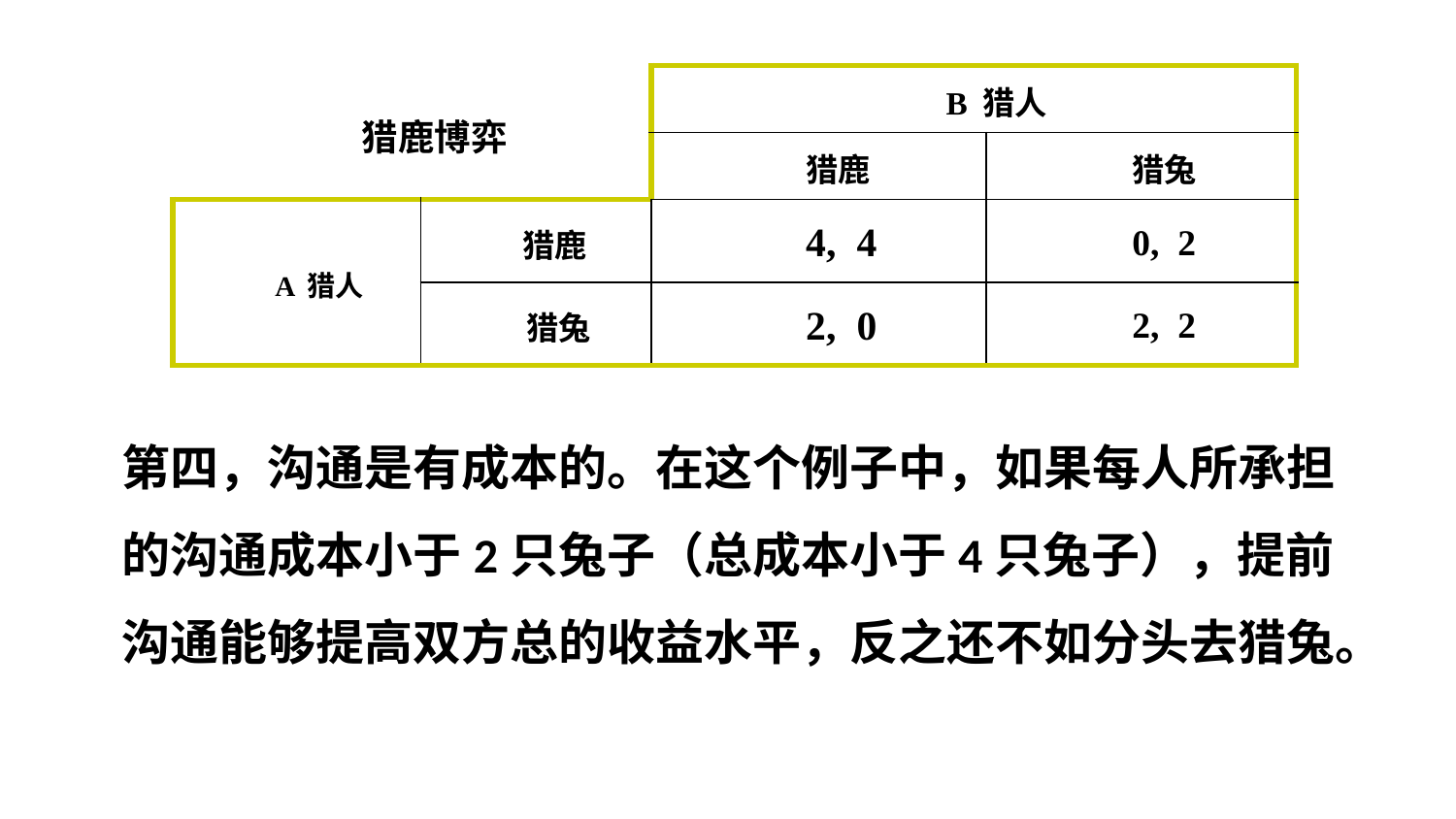

| 猎鹿博弈 |  | B 猎人 |  |
| --- | --- | --- | --- |
|  |  | 猎鹿 | 猎兔 |
| A 猎人 | 猎鹿 | 4, 4 | 0, 2 |
|  | 猎兔 | 2, 0 | 2, 2 |
第四，沟通是有成本的。在这个例子中，如果每人所承担的沟通成本小于2只兔子（总成本小于4只兔子），提前沟通能够提高双方总的收益水平，反之还不如分头去猎兔。